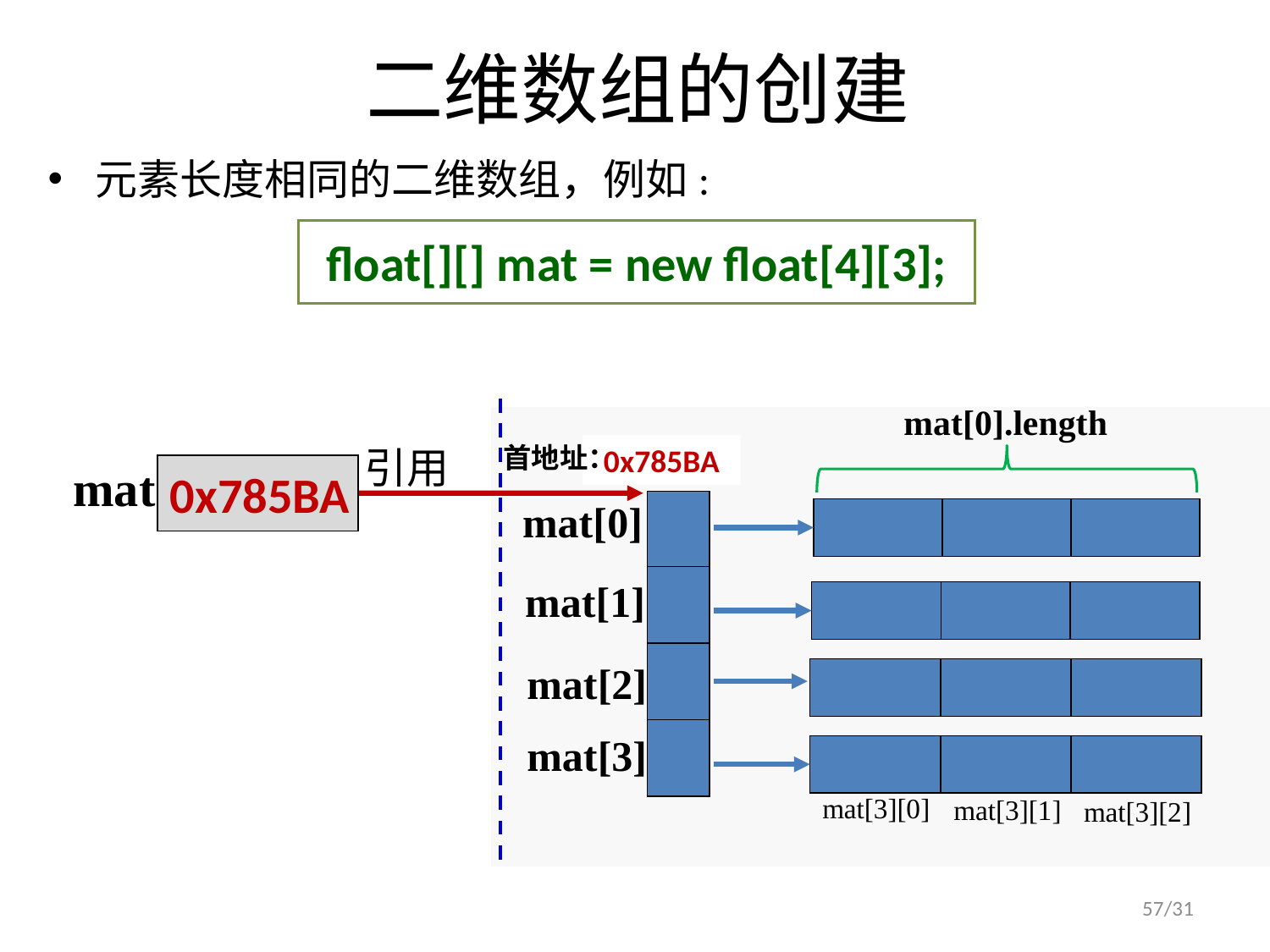

# 二维数组的创建
元素长度相同的二维数组，例如:
float[][] mat = new float[4][3];

mat[0].length

首地址：
引用
0x785BA
mat
0x785BA
mat[0]

mat[1]

mat[2]

mat[3]

mat[3][0]
mat[3][1]
mat[3][2]
57/31